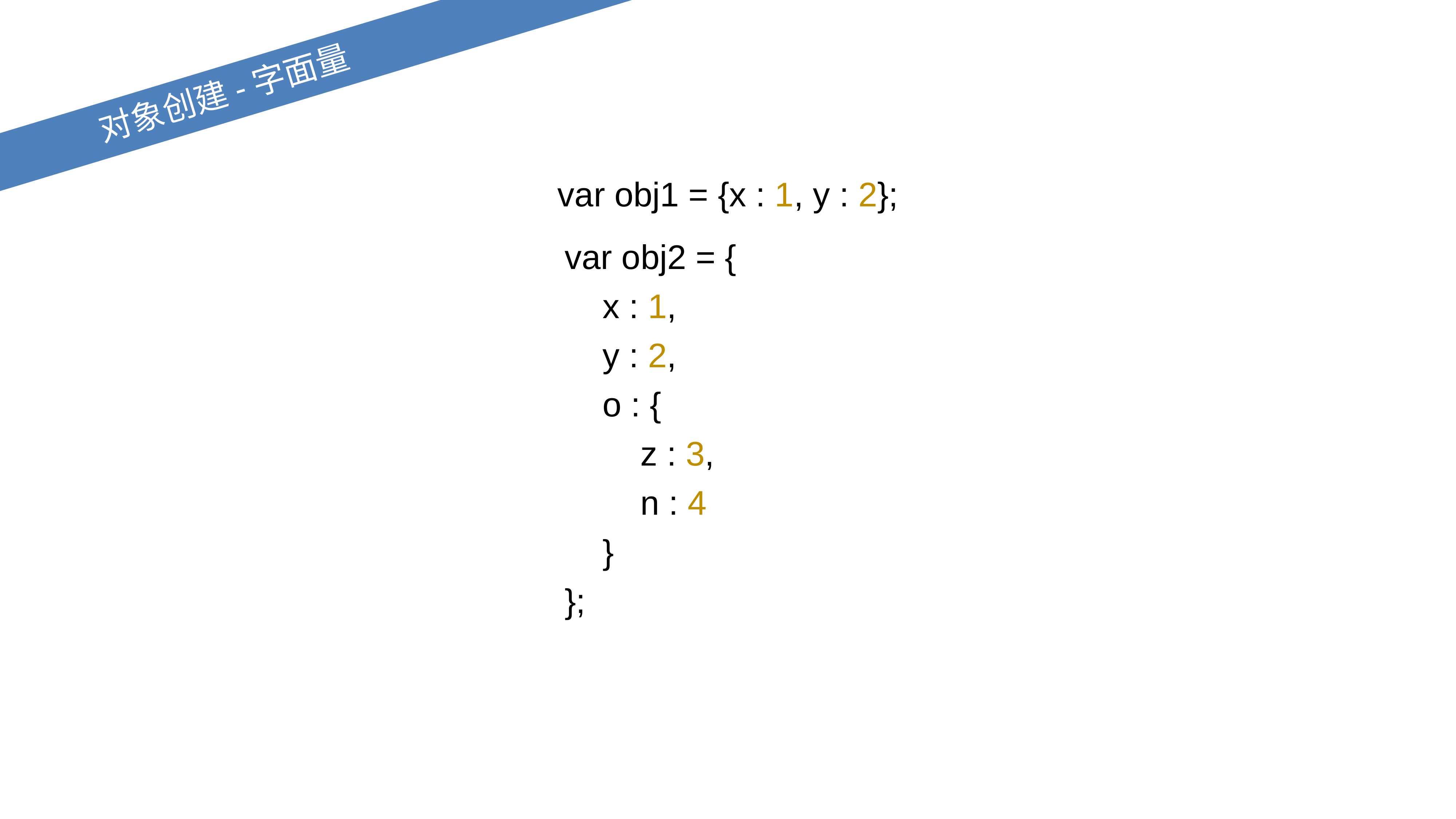

对象创建-字面量
var obj1 = {x : 1, y : 2};
var obj2 = {
    x : 1,
    y : 2,
    o : {
        z : 3,
        n : 4
    }
};